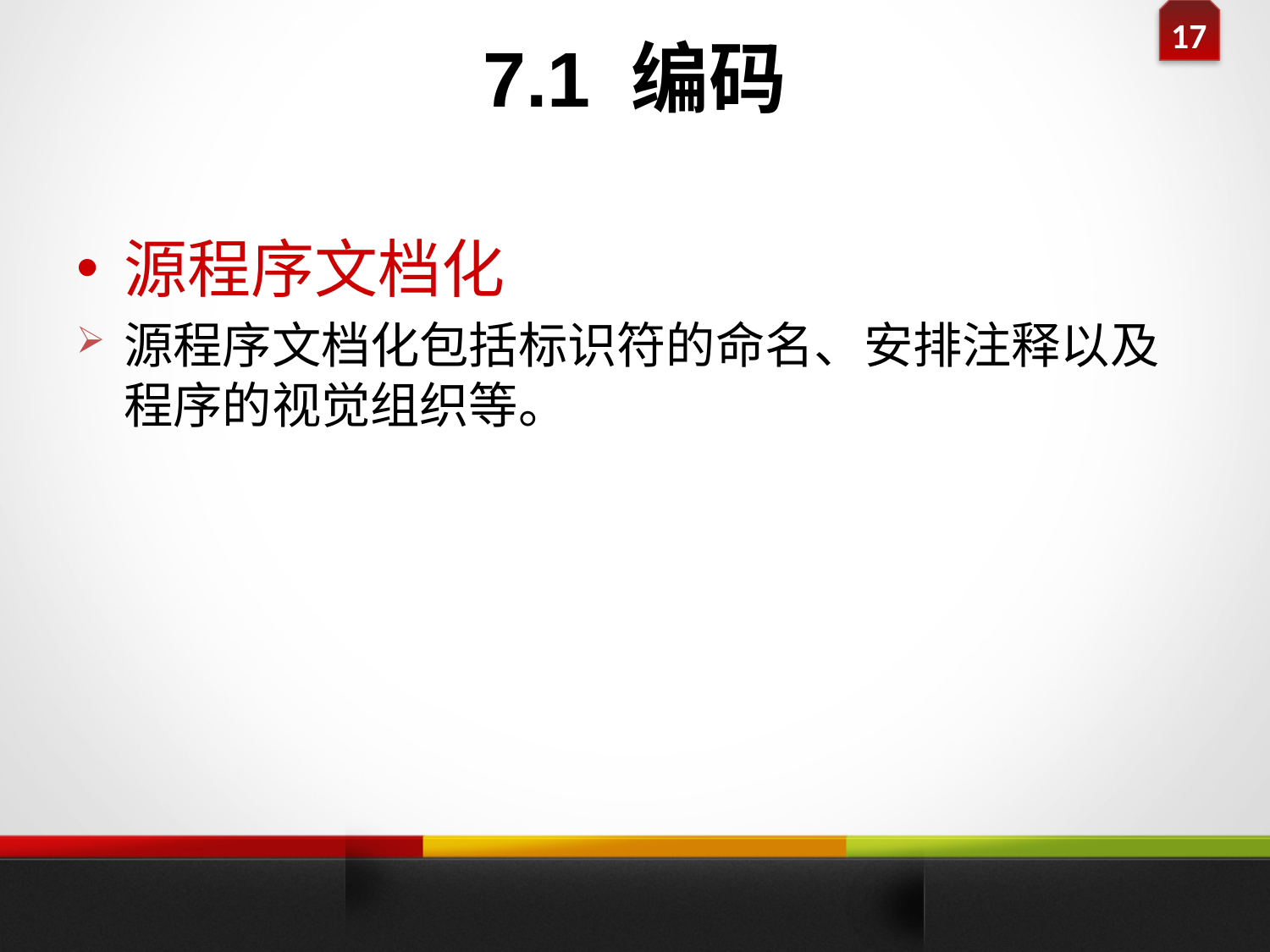

7.1 编码
#
源程序文档化
源程序文档化包括标识符的命名、安排注释以及程序的视觉组织等。